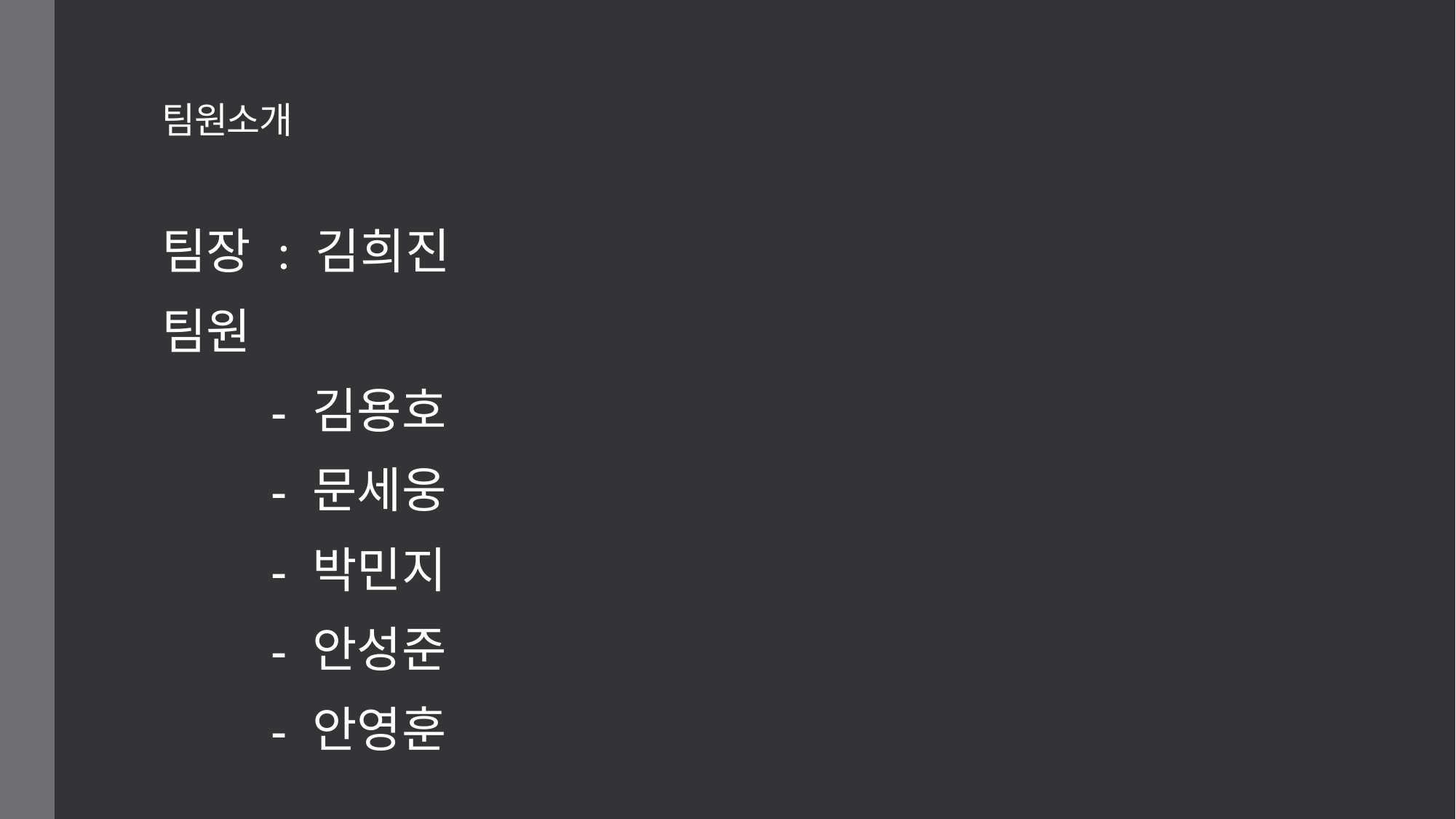

# 팀원소개
팀장 : 김희진
팀원
	- 김용호
	- 문세웅
	- 박민지
	- 안성준
	- 안영훈